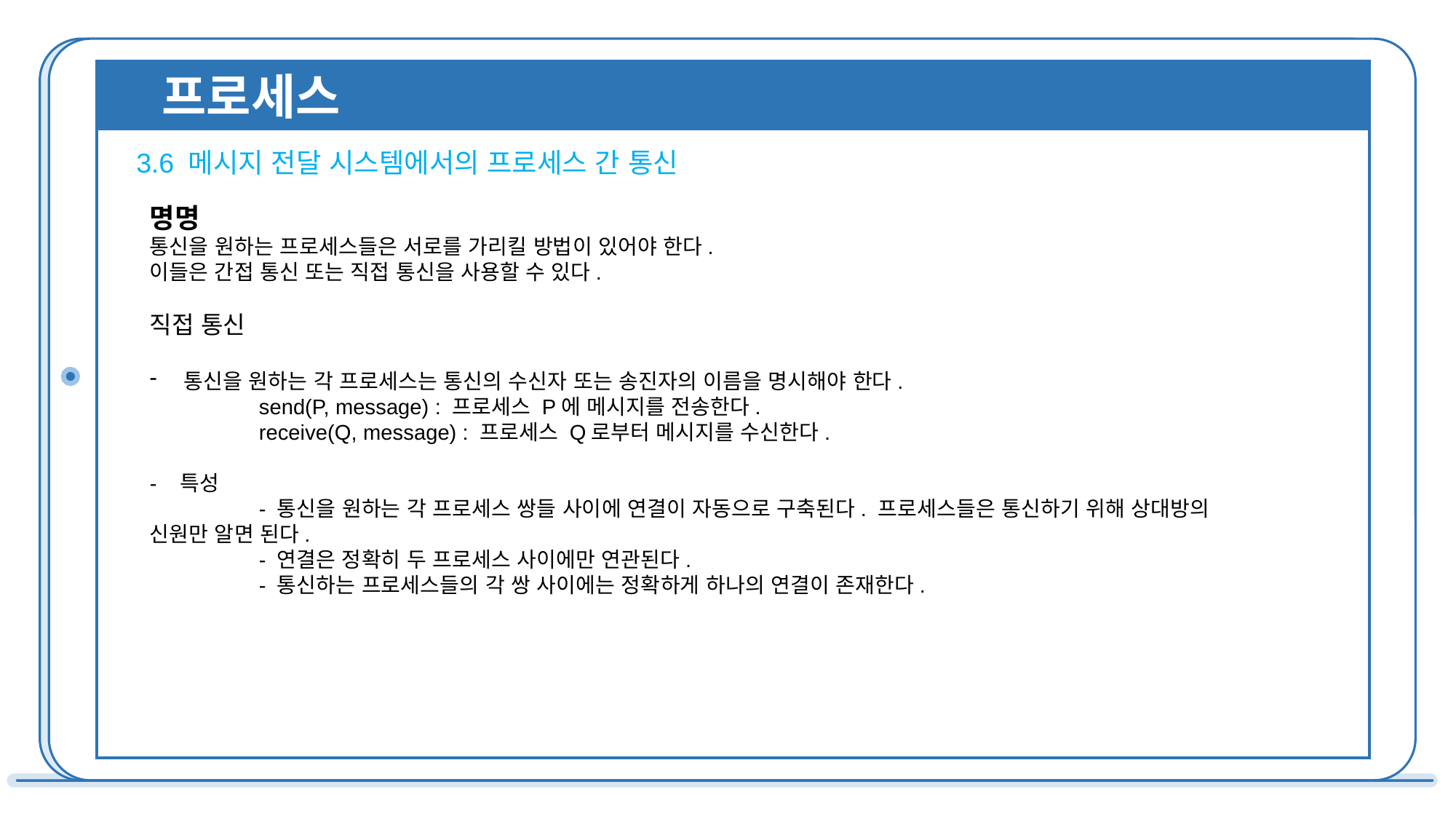

프로세스

3.6 메시지 전달 시스템에서의 프로세스 간 통신
명명
통신을 원하는 프로세스들은 서로를 가리킬 방법이 있어야 한다.
이들은 간접 통신 또는 직접 통신을 사용할 수 있다.

직접 통신

통신을 원하는 각 프로세스는 통신의 수신자 또는 송진자의 이름을 명시해야 한다.
      	send(P, message) : 프로세스 P에 메시지를 전송한다.
	receive(Q, message) : 프로세스 Q로부터 메시지를 수신한다.

-   특성
	- 통신을 원하는 각 프로세스 쌍들 사이에 연결이 자동으로 구축된다. 프로세스들은 통신하기 위해 상대방의 	신원만 알면 된다.
	- 연결은 정확히 두 프로세스 사이에만 연관된다.
	- 통신하는 프로세스들의 각 쌍 사이에는 정확하게 하나의 연결이 존재한다.